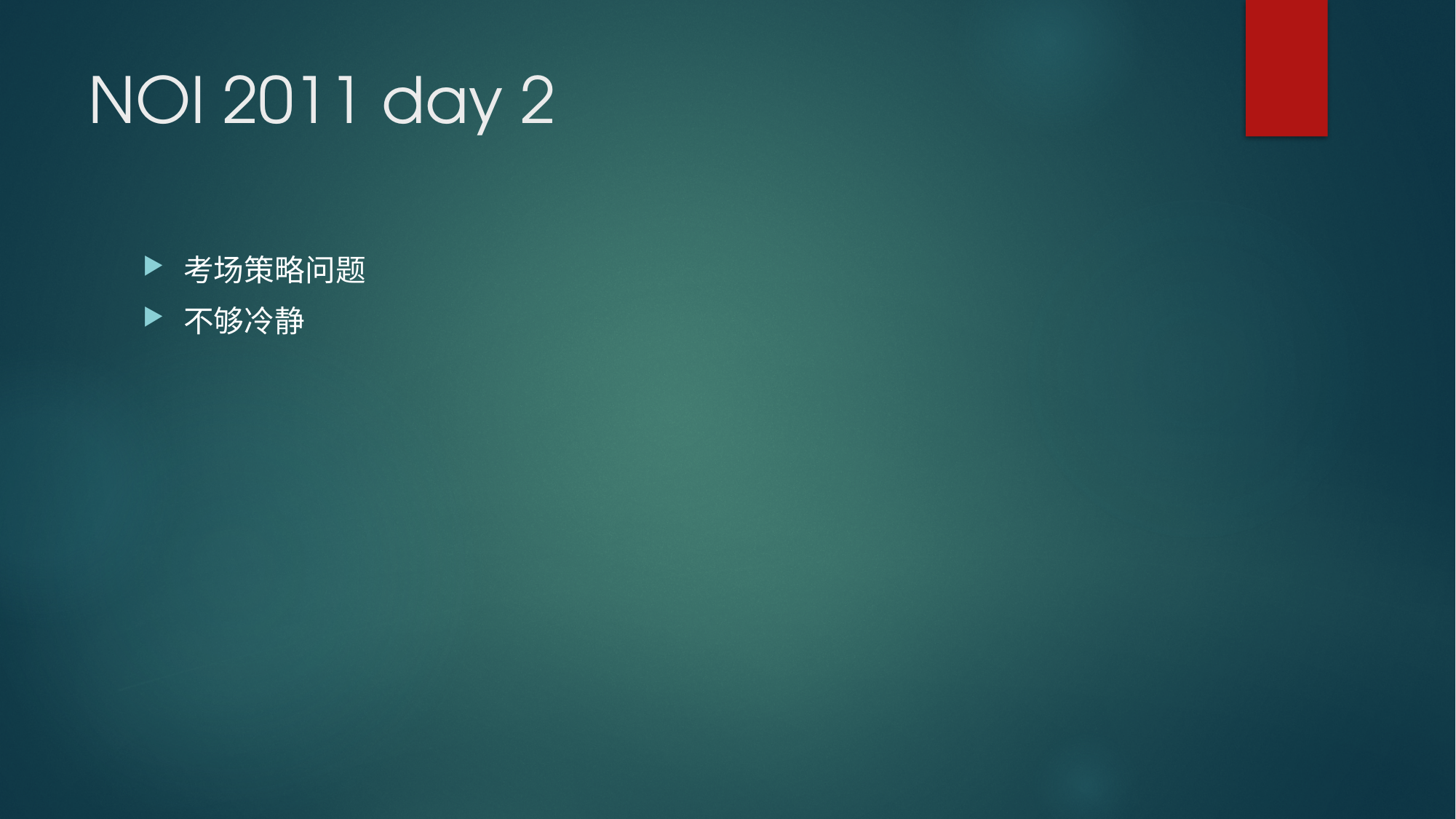

# NOI 2011 day 2
考场策略问题
不够冷静